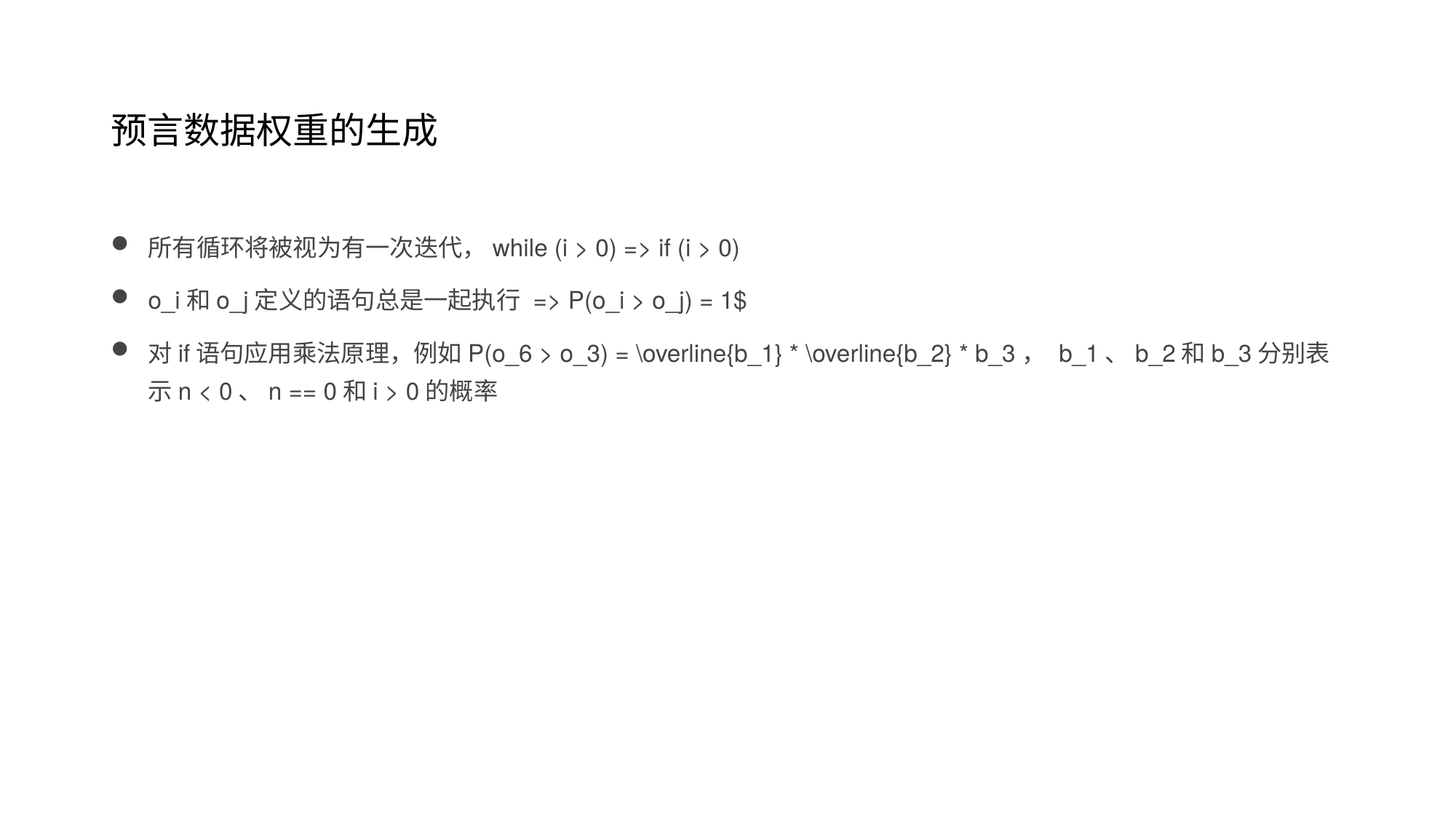

# 预言数据权重的生成
所有循环将被视为有一次迭代，while (i > 0) => if (i > 0)
o_i和o_j定义的语句总是一起执行 => P(o_i > o_j) = 1$
对if语句应用乘法原理，例如P(o_6 > o_3) = \overline{b_1} * \overline{b_2} * b_3， b_1、b_2和b_3分别表示n < 0、n == 0和i > 0的概率